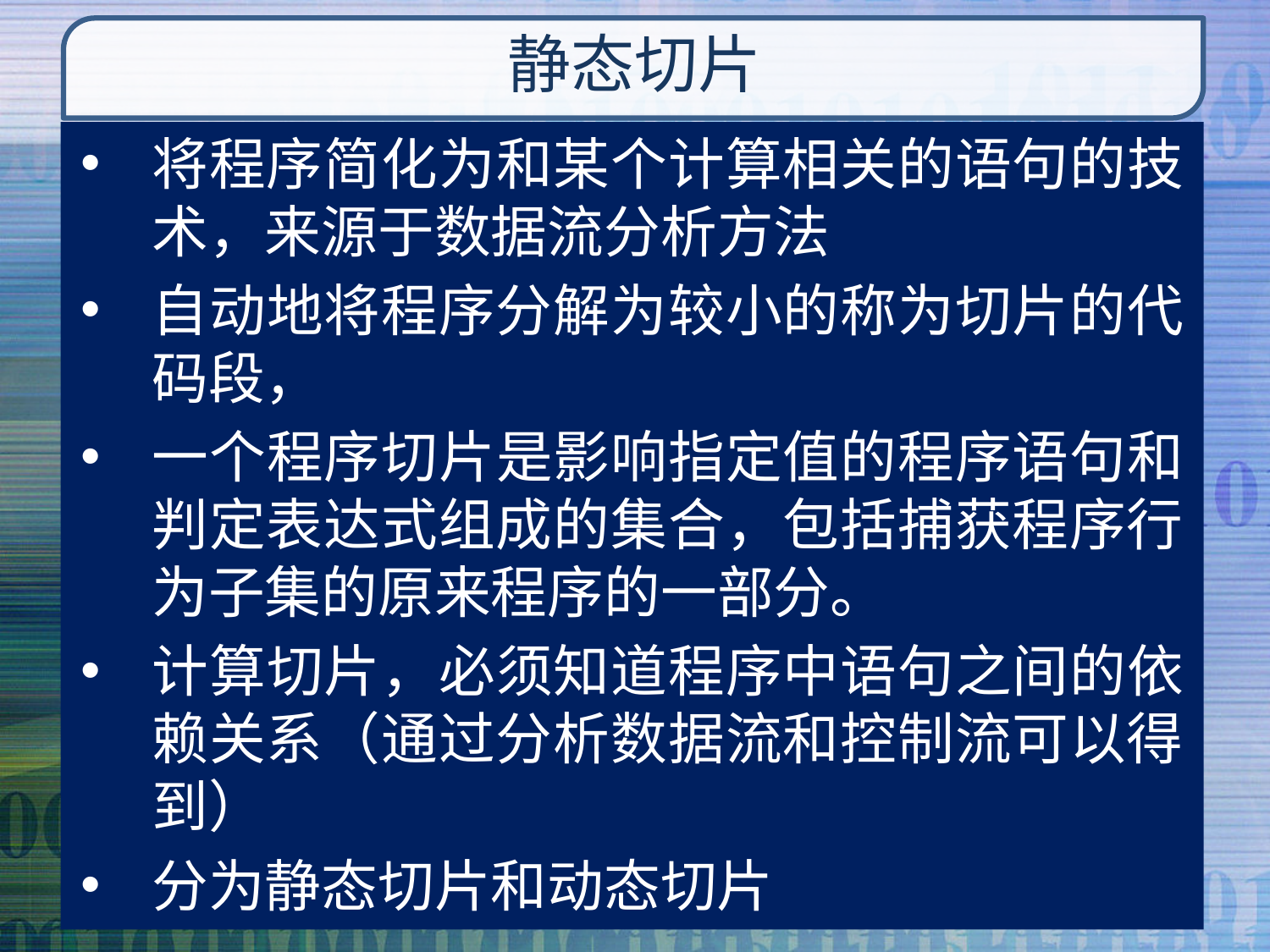

# 静态切片
将程序简化为和某个计算相关的语句的技术，来源于数据流分析方法
自动地将程序分解为较小的称为切片的代码段，
一个程序切片是影响指定值的程序语句和判定表达式组成的集合，包括捕获程序行为子集的原来程序的一部分。
计算切片，必须知道程序中语句之间的依赖关系（通过分析数据流和控制流可以得到）
分为静态切片和动态切片